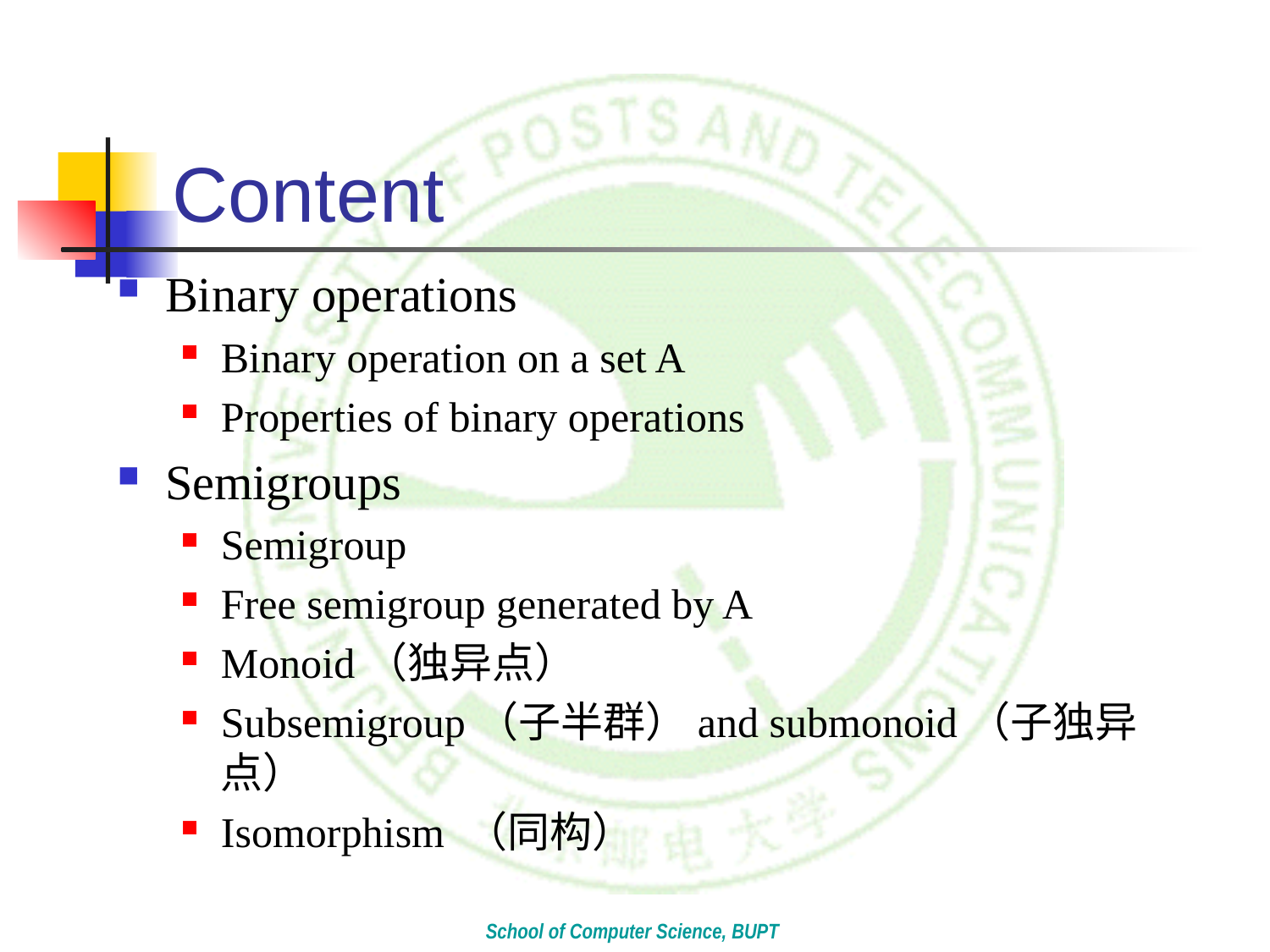

# Content
Binary operations
Binary operation on a set A
Properties of binary operations
Semigroups
Semigroup
Free semigroup generated by A
Monoid（独异点）
Subsemigroup（子半群）and submonoid（子独异点）
Isomorphism （同构）

School of Computer Science, BUPT

5